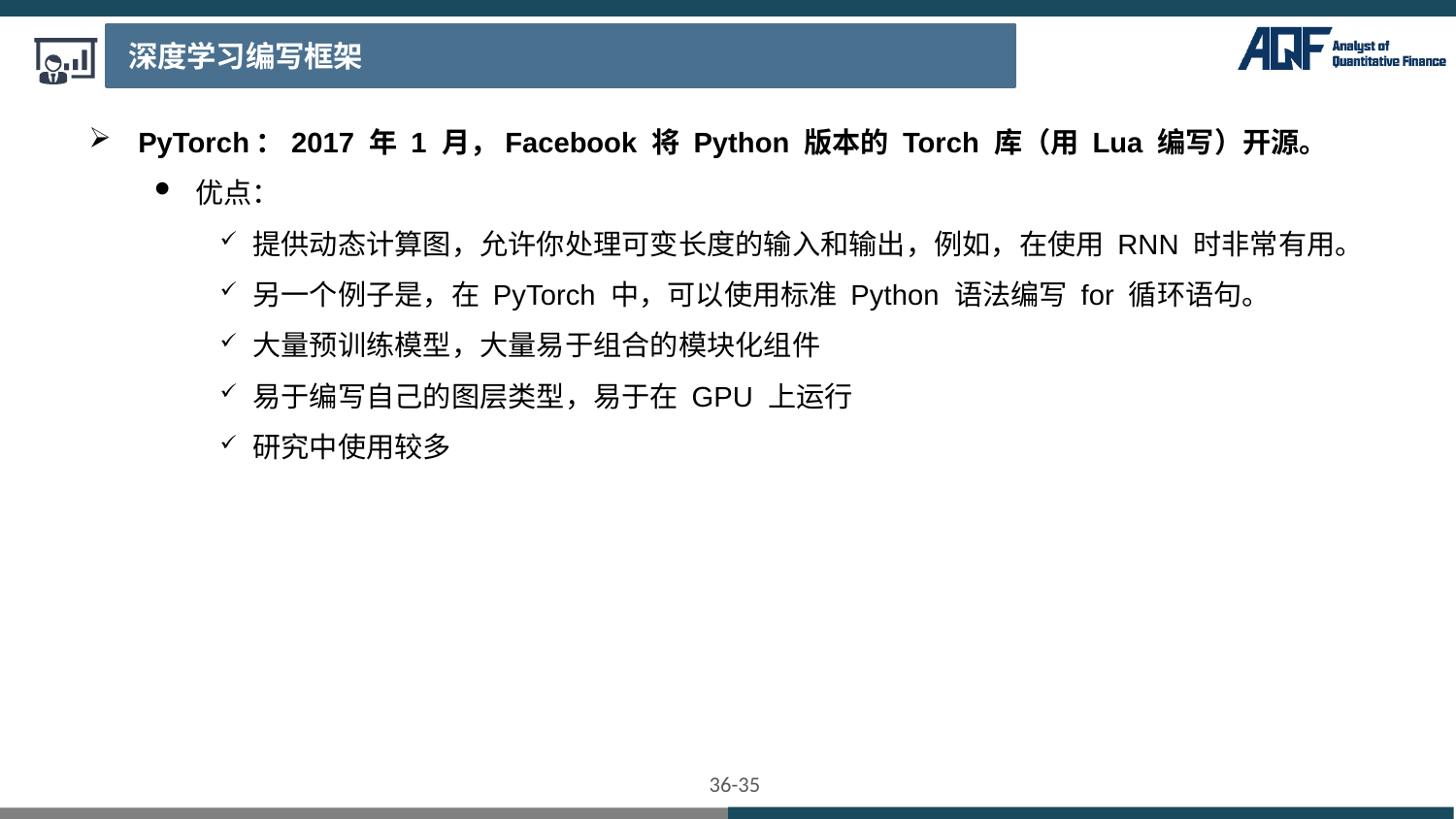

深度学习编写框架
PyTorch：2017 年 1 月，Facebook 将 Python 版本的 Torch 库（用 Lua 编写）开源。
优点：
提供动态计算图，允许你处理可变长度的输入和输出，例如，在使用 RNN 时非常有用。
另一个例子是，在 PyTorch 中，可以使用标准 Python 语法编写 for 循环语句。
大量预训练模型，大量易于组合的模块化组件
易于编写自己的图层类型，易于在 GPU 上运行
研究中使用较多